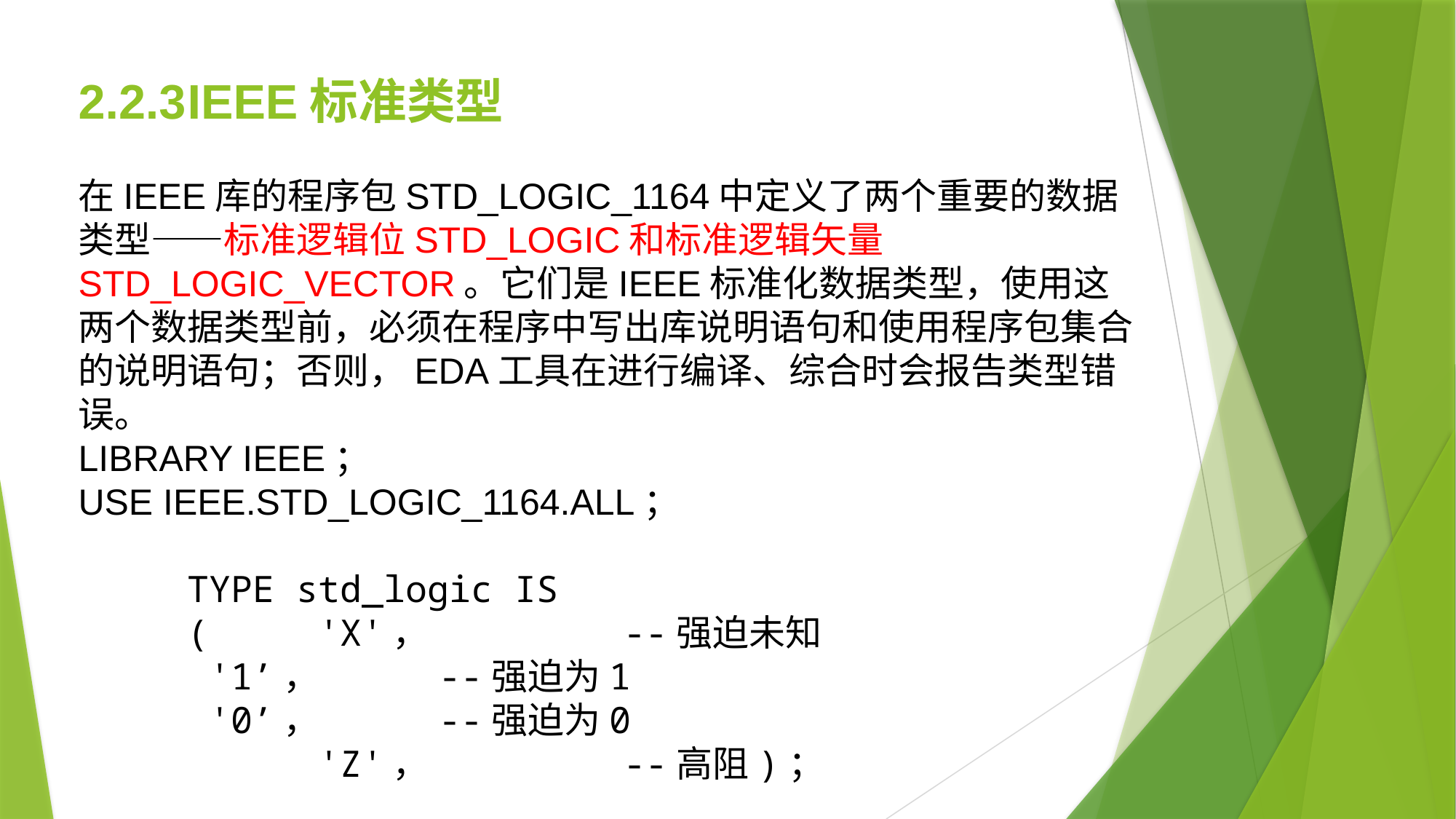

2.2.3	IEEE标准类型

在IEEE库的程序包STD_LOGIC_1164中定义了两个重要的数据类型——标准逻辑位STD_LOGIC和标准逻辑矢量STD_LOGIC_VECTOR。它们是IEEE标准化数据类型，使用这两个数据类型前，必须在程序中写出库说明语句和使用程序包集合的说明语句；否则，EDA工具在进行编译、综合时会报告类型错误。
LIBRARY IEEE；
USE IEEE.STD_LOGIC_1164.ALL；

	TYPE std_logic IS
	(	 'X'，		--强迫未知
   	 '1’，	   --强迫为1
   	 '0’，	   --强迫为0
 		 'Z'，		--高阻)；